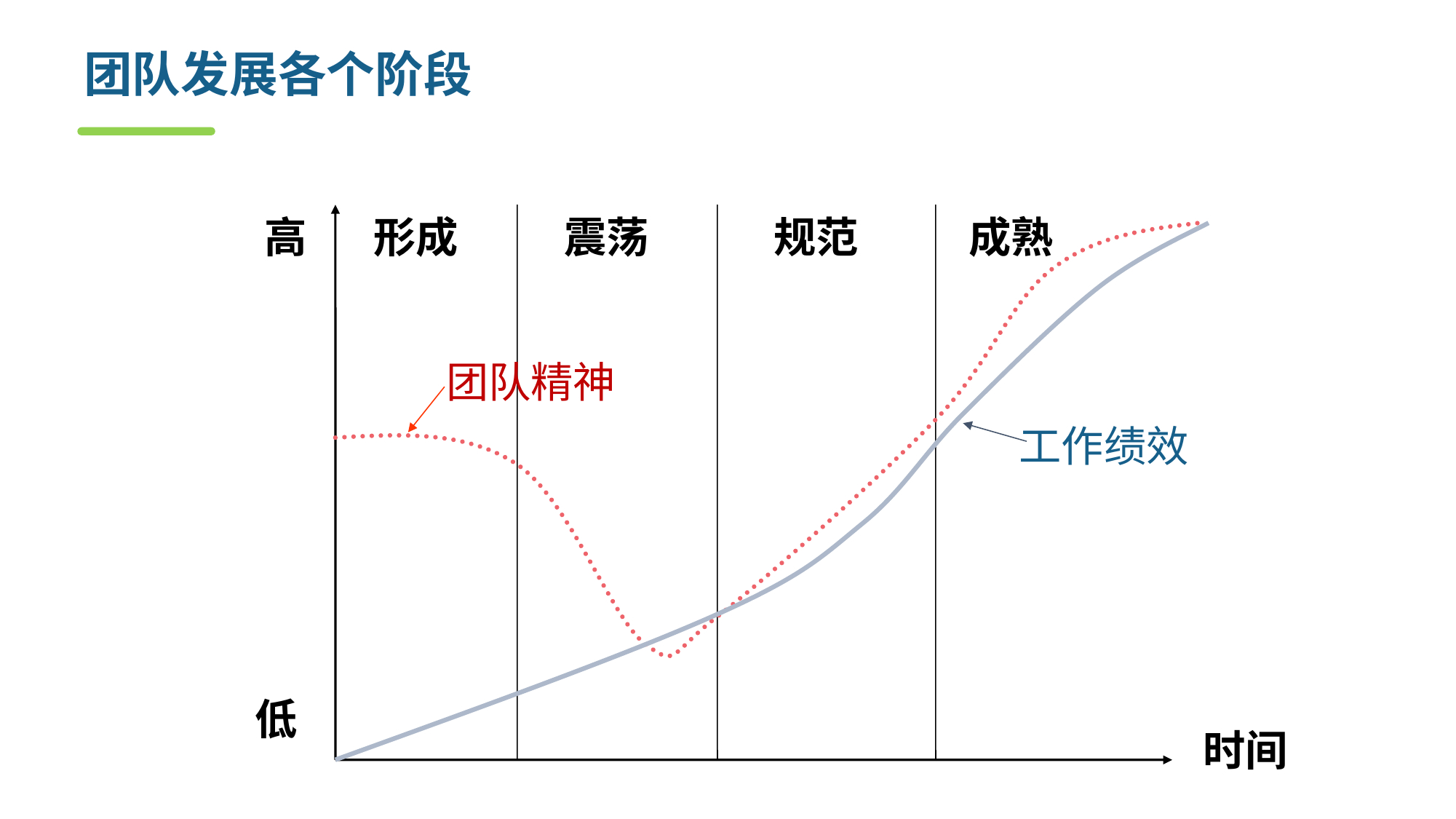

# 团队发展各个阶段
高

形成

震荡

规范

成熟

团队精神

工作绩效

低
时间

25